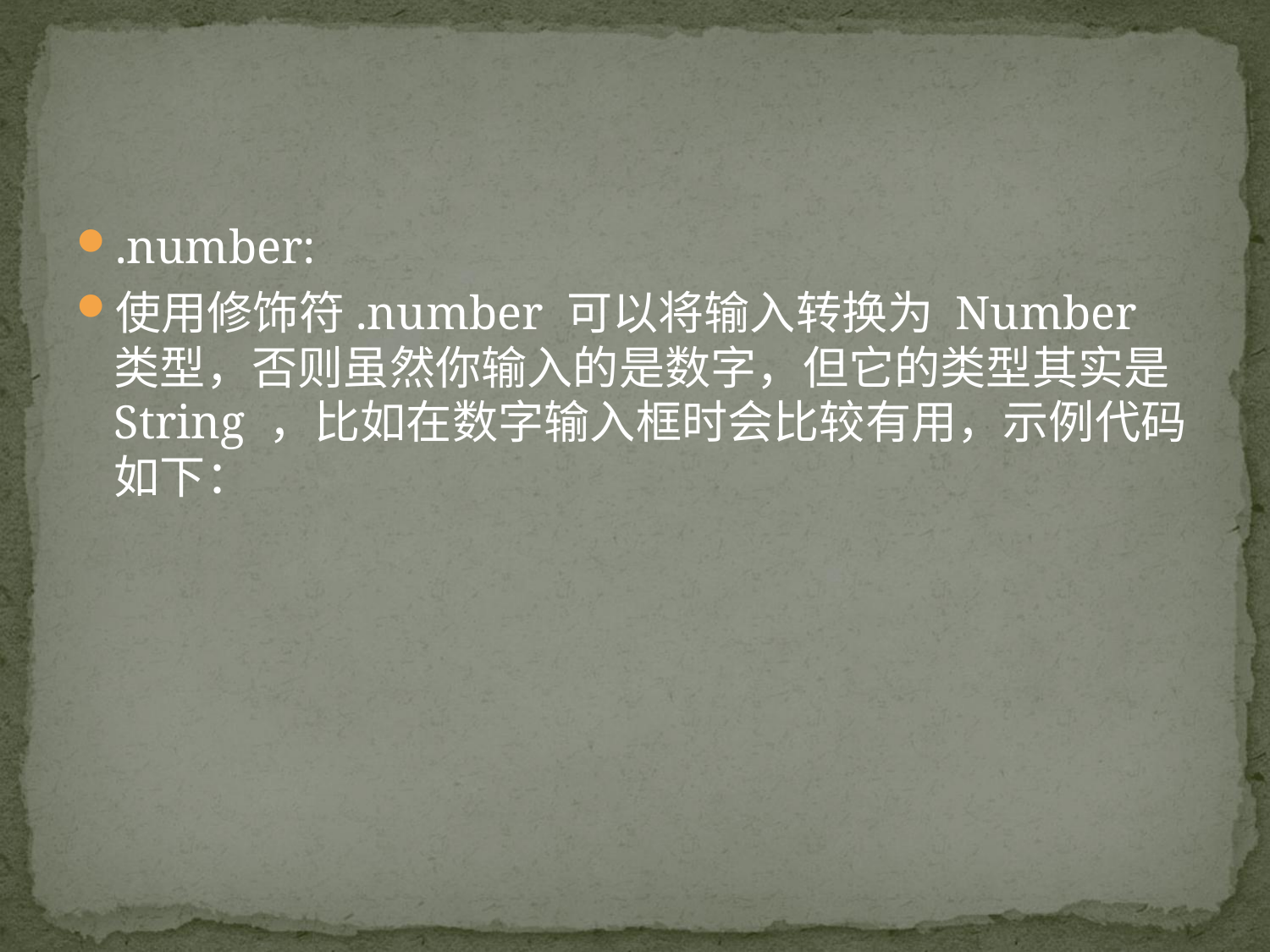

#
.number:
使用修饰符.number 可以将输入转换为 Number 类型，否则虽然你输入的是数字，但它的类型其实是 String ，比如在数字输入框时会比较有用，示例代码如下：